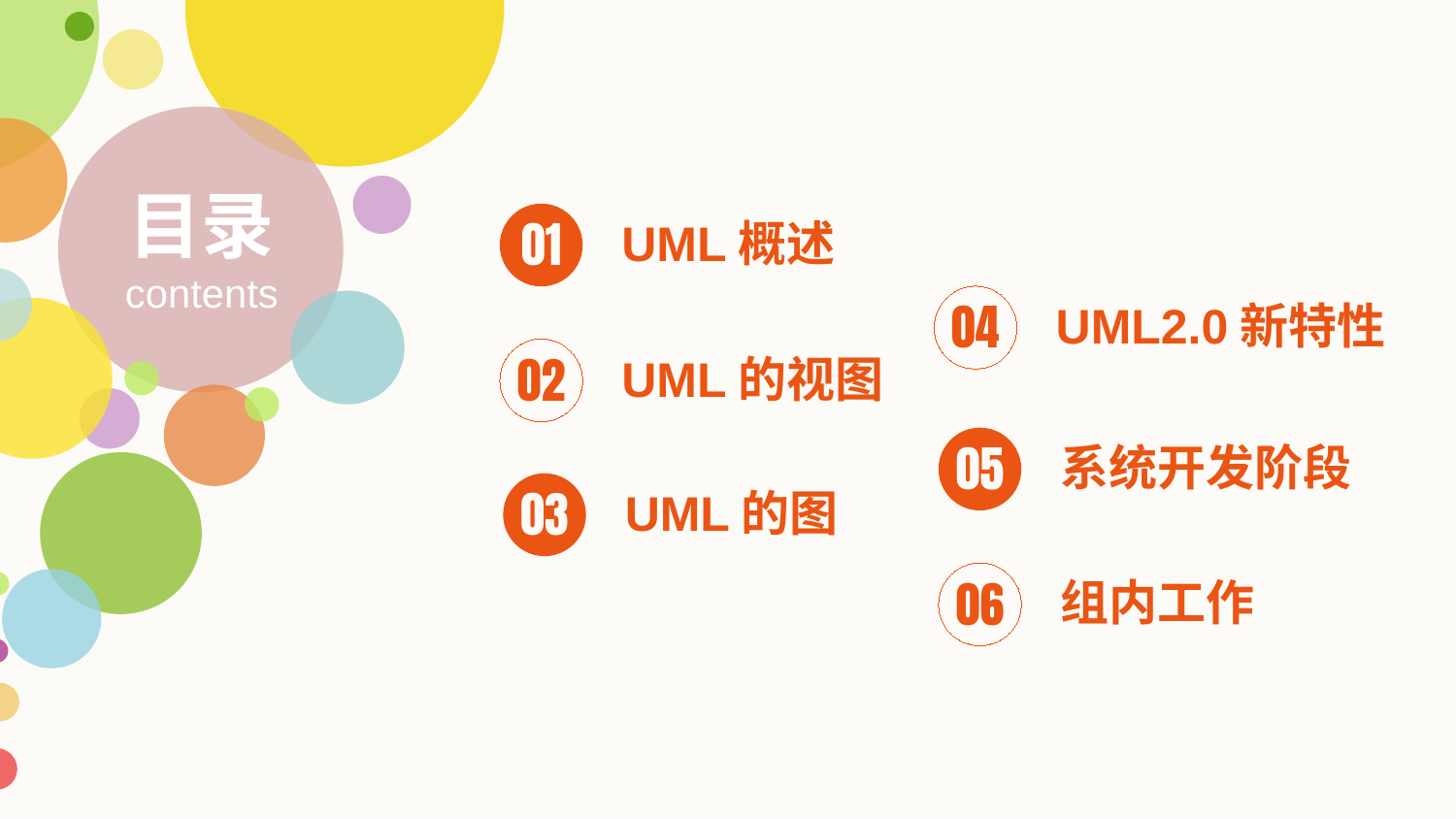

目录
contents

UML概述
01

UML2.0新特性

04

UML的视图

02

系统开发阶段
05

UML的图
03

组内工作
06